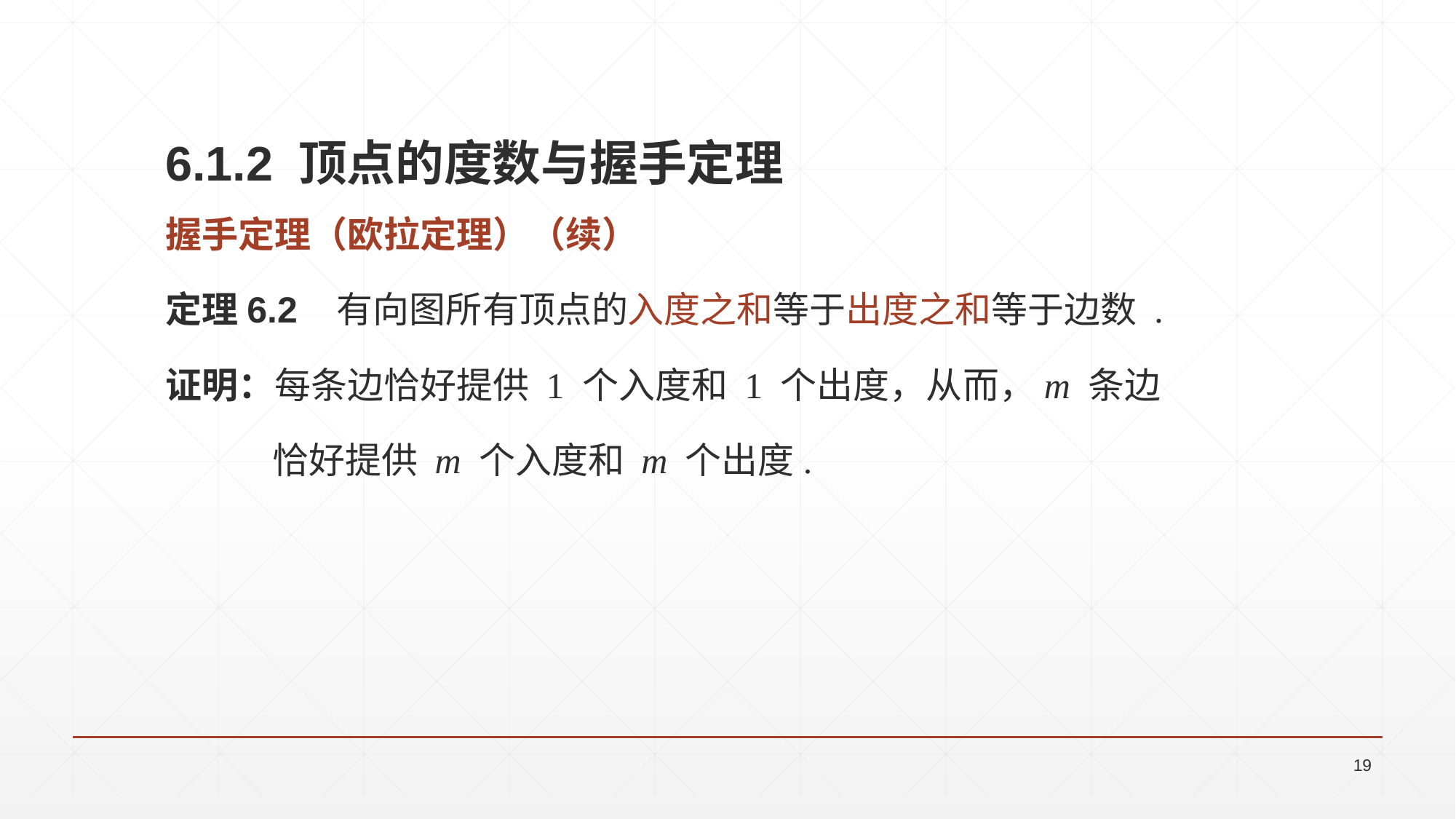

6.1.2 顶点的度数与握手定理
握手定理（欧拉定理）（续）
定理6.2   有向图所有顶点的入度之和等于出度之和等于边数 .
证明：每条边恰好提供 1 个入度和 1 个出度，从而，m 条边
            恰好提供 m 个入度和 m 个出度.
19